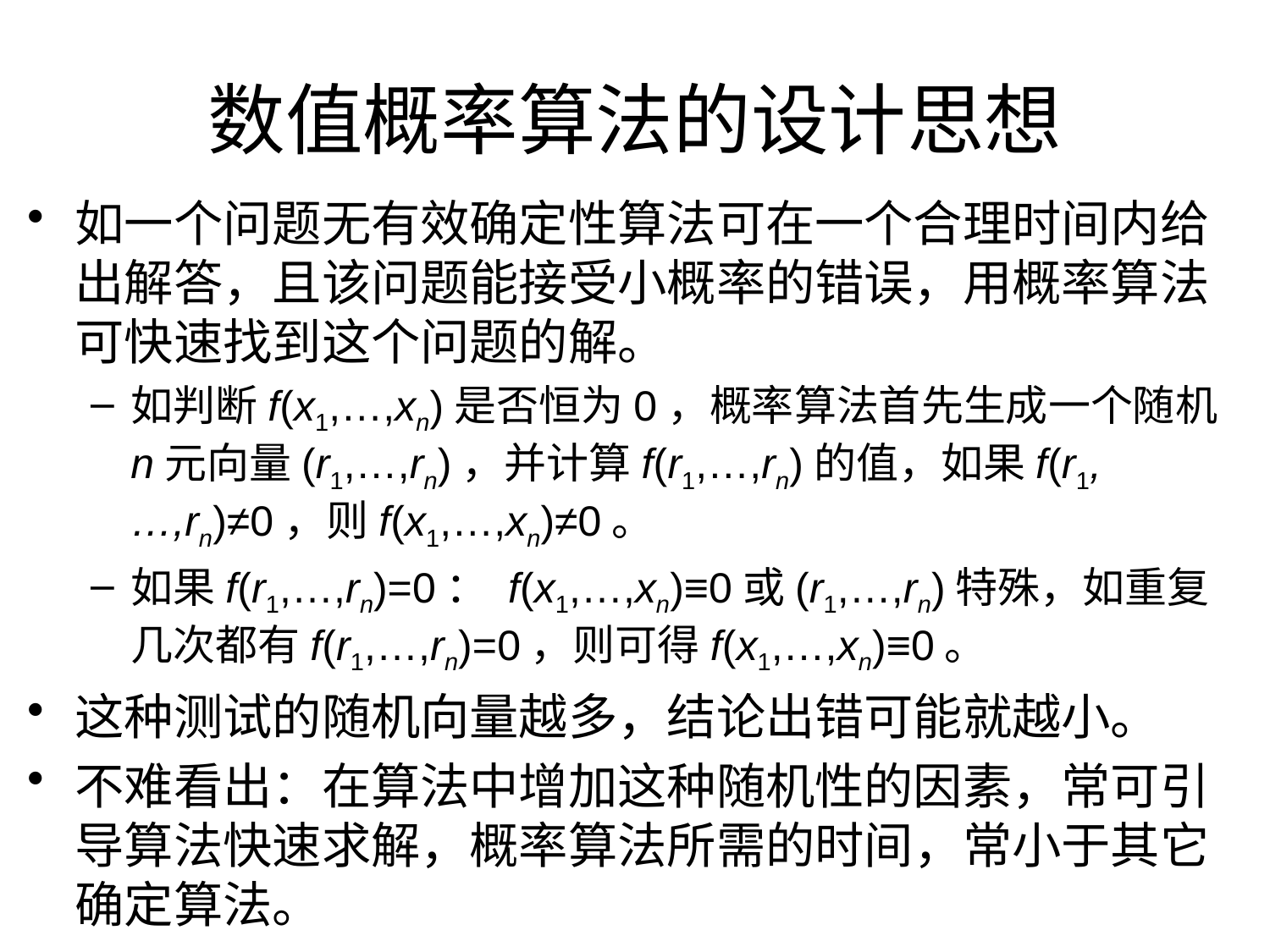

# 数值概率算法的设计思想
如一个问题无有效确定性算法可在一个合理时间内给出解答，且该问题能接受小概率的错误，用概率算法可快速找到这个问题的解。
如判断f(x1,…,xn)是否恒为0，概率算法首先生成一个随机n元向量(r1,…,rn)，并计算f(r1,…,rn)的值，如果f(r1,…,rn)≠0，则f(x1,…,xn)≠0。
如果f(r1,…,rn)=0： f(x1,…,xn)≡0或(r1,…,rn)特殊，如重复几次都有f(r1,…,rn)=0，则可得f(x1,…,xn)≡0。
这种测试的随机向量越多，结论出错可能就越小。
不难看出：在算法中增加这种随机性的因素，常可引导算法快速求解，概率算法所需的时间，常小于其它确定算法。